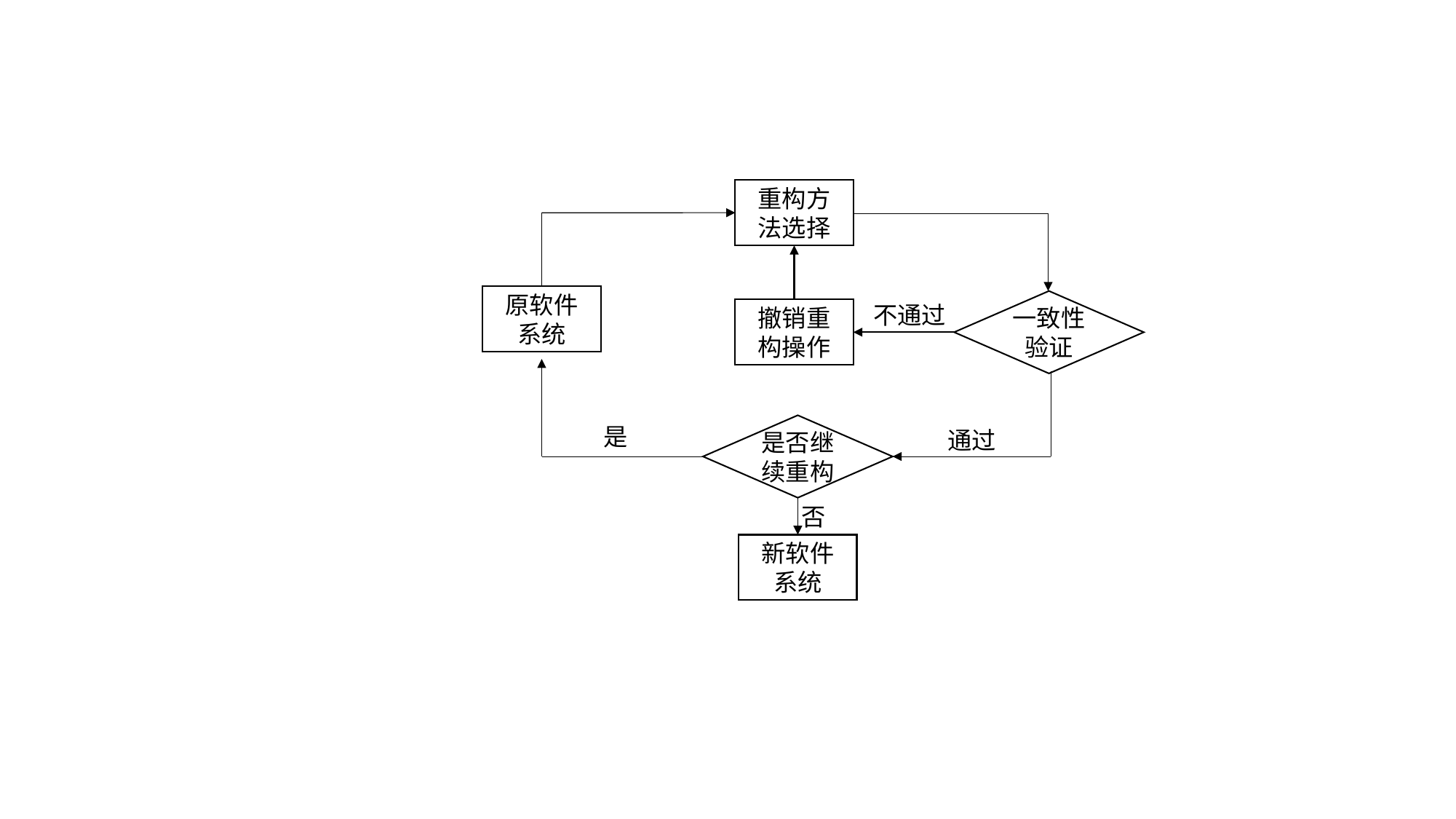

重构方法选择
原软件系统
一致性验证
不通过
撤销重构操作
是否继续重构
是
通过
否
新软件系统